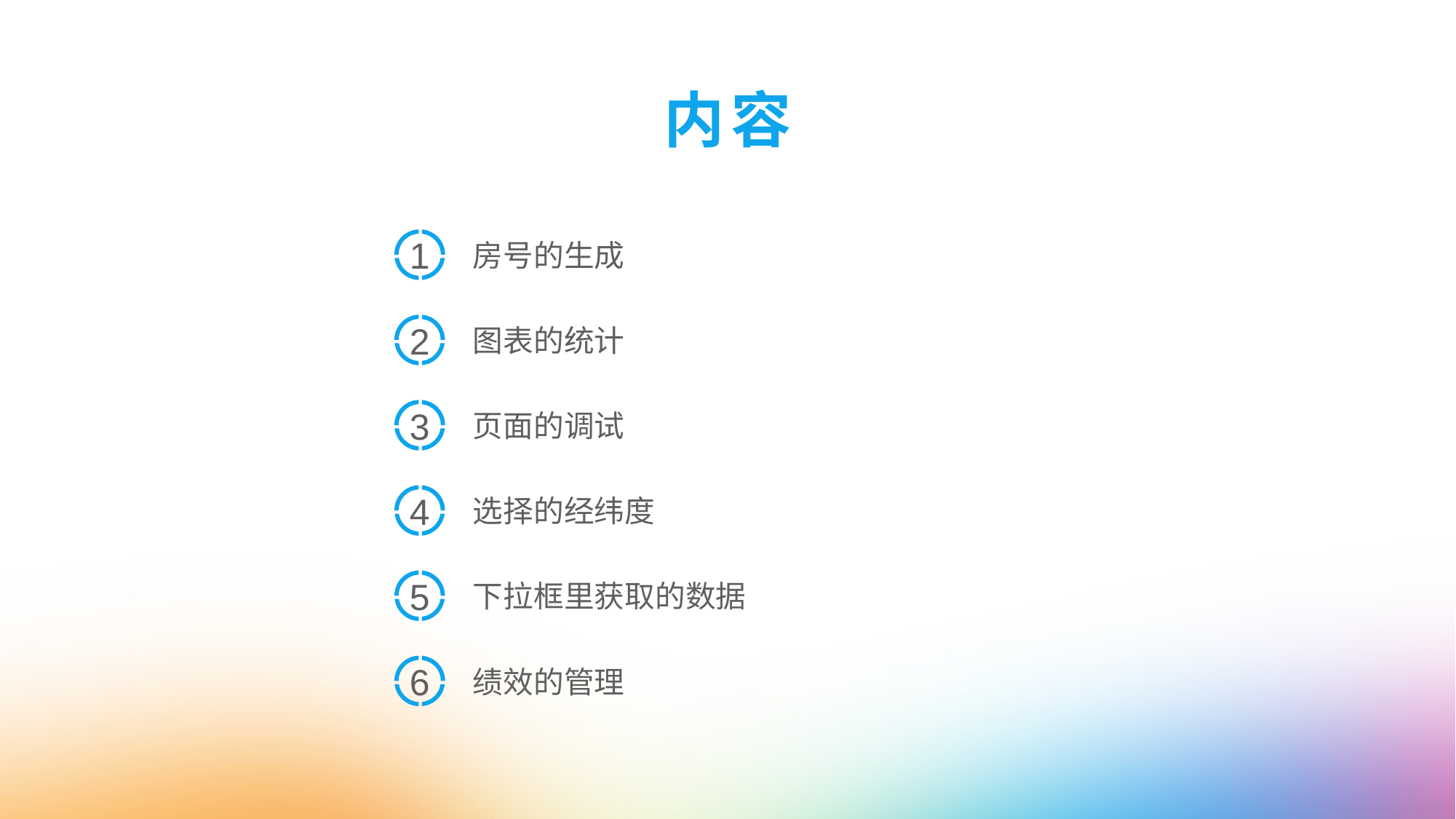

内容
房号的生成
1
图表的统计
2
页面的调试
3
选择的经纬度
4
下拉框里获取的数据
5
绩效的管理
6